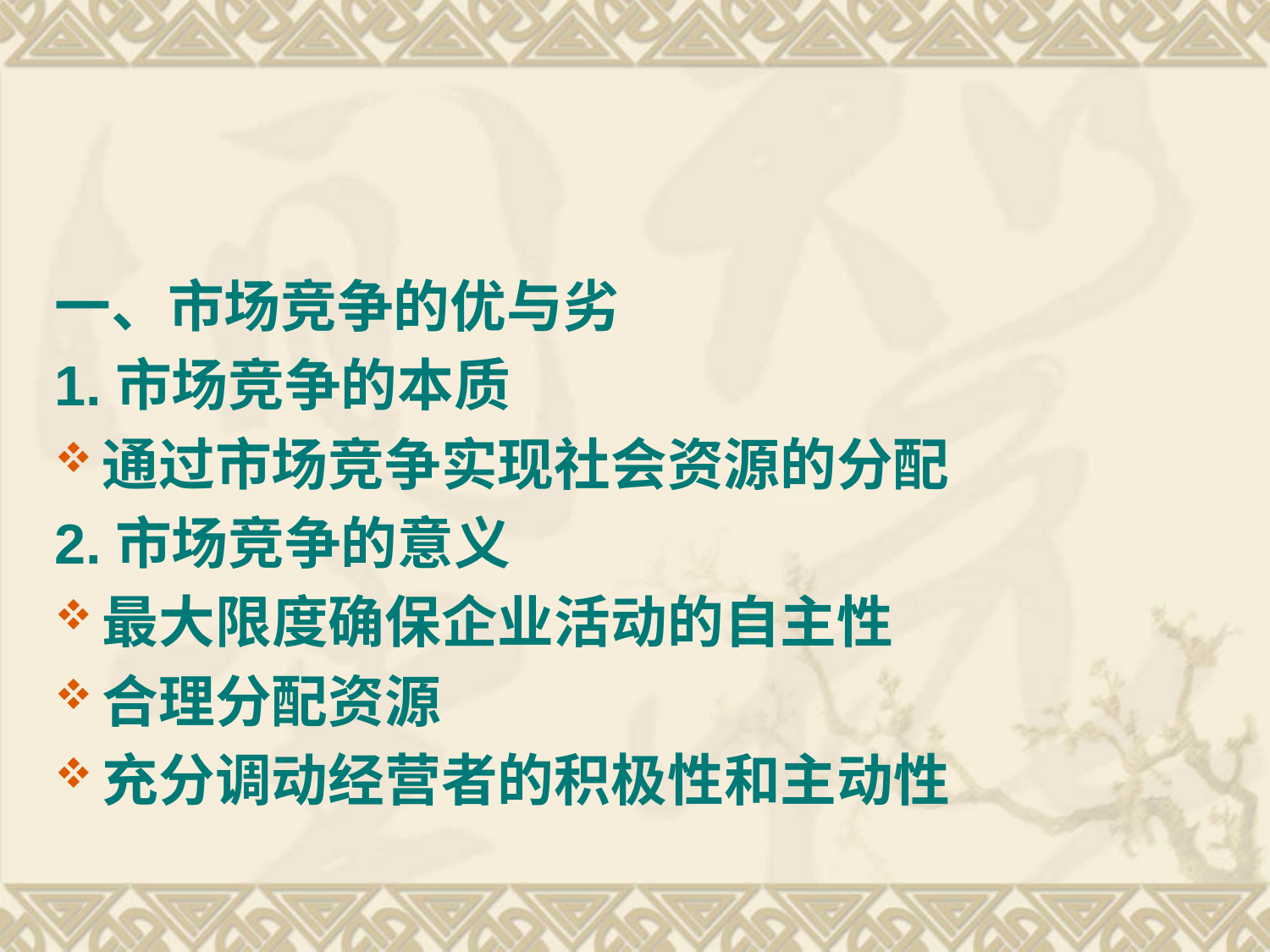

#
一、市场竞争的优与劣
1.市场竞争的本质
通过市场竞争实现社会资源的分配
2.市场竞争的意义
最大限度确保企业活动的自主性
合理分配资源
充分调动经营者的积极性和主动性